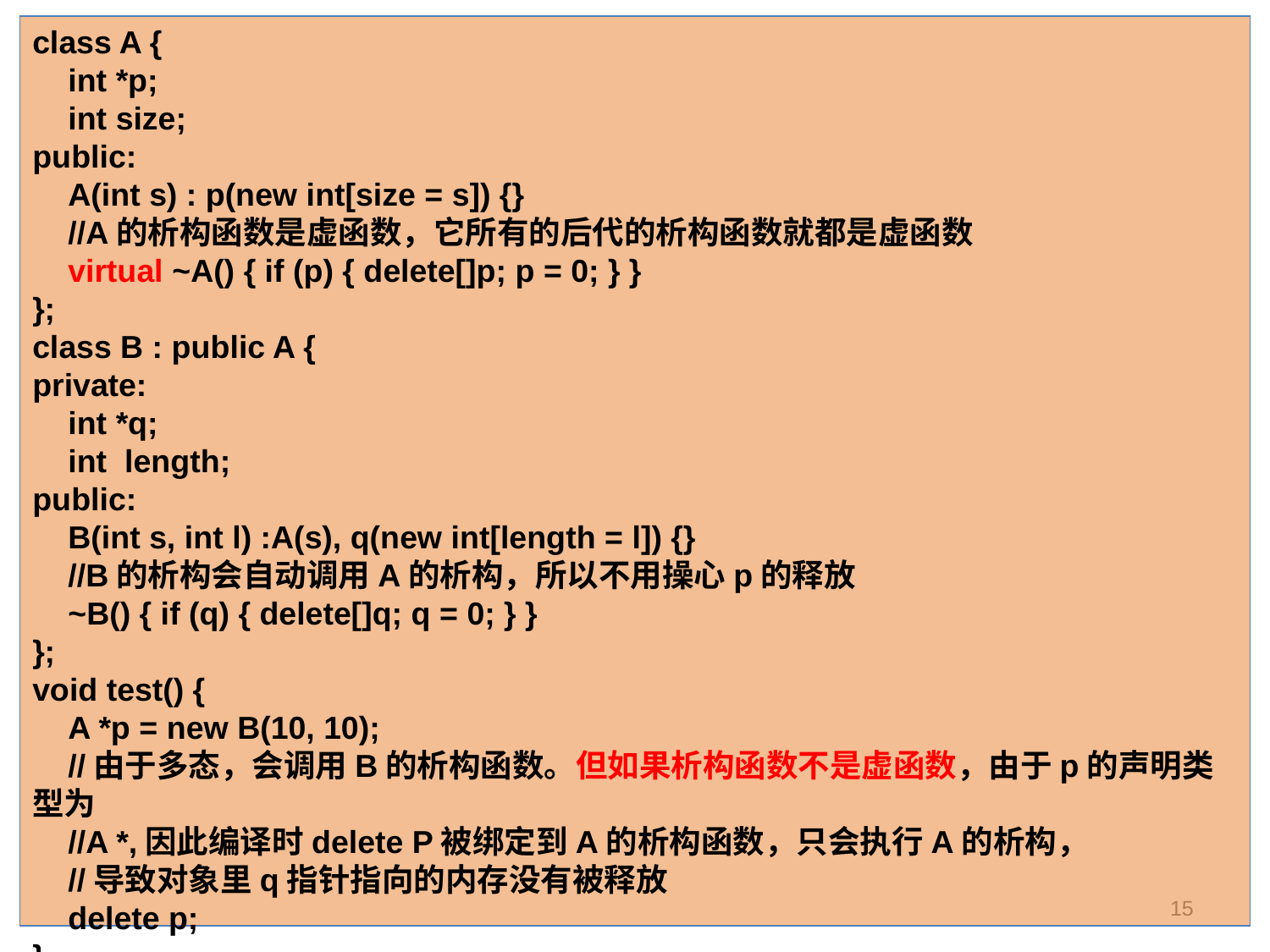

class A {
    int *p;
    int size;
public:
    A(int s) : p(new int[size = s]) {}
    //A的析构函数是虚函数，它所有的后代的析构函数就都是虚函数
    virtual ~A() { if (p) { delete[]p; p = 0; } }
};
class B : public A {
private:
    int *q;
    int  length;
public:
    B(int s, int l) :A(s), q(new int[length = l]) {}
    //B的析构会自动调用A的析构，所以不用操心p的释放
    ~B() { if (q) { delete[]q; q = 0; } }
};
void test() {
    A *p = new B(10, 10);
    //由于多态，会调用B的析构函数。但如果析构函数不是虚函数，由于p的声明类型为
    //A *,因此编译时delete P被绑定到A的析构函数，只会执行A的析构，
    //导致对象里q指针指向的内存没有被释放
    delete p;
}
15